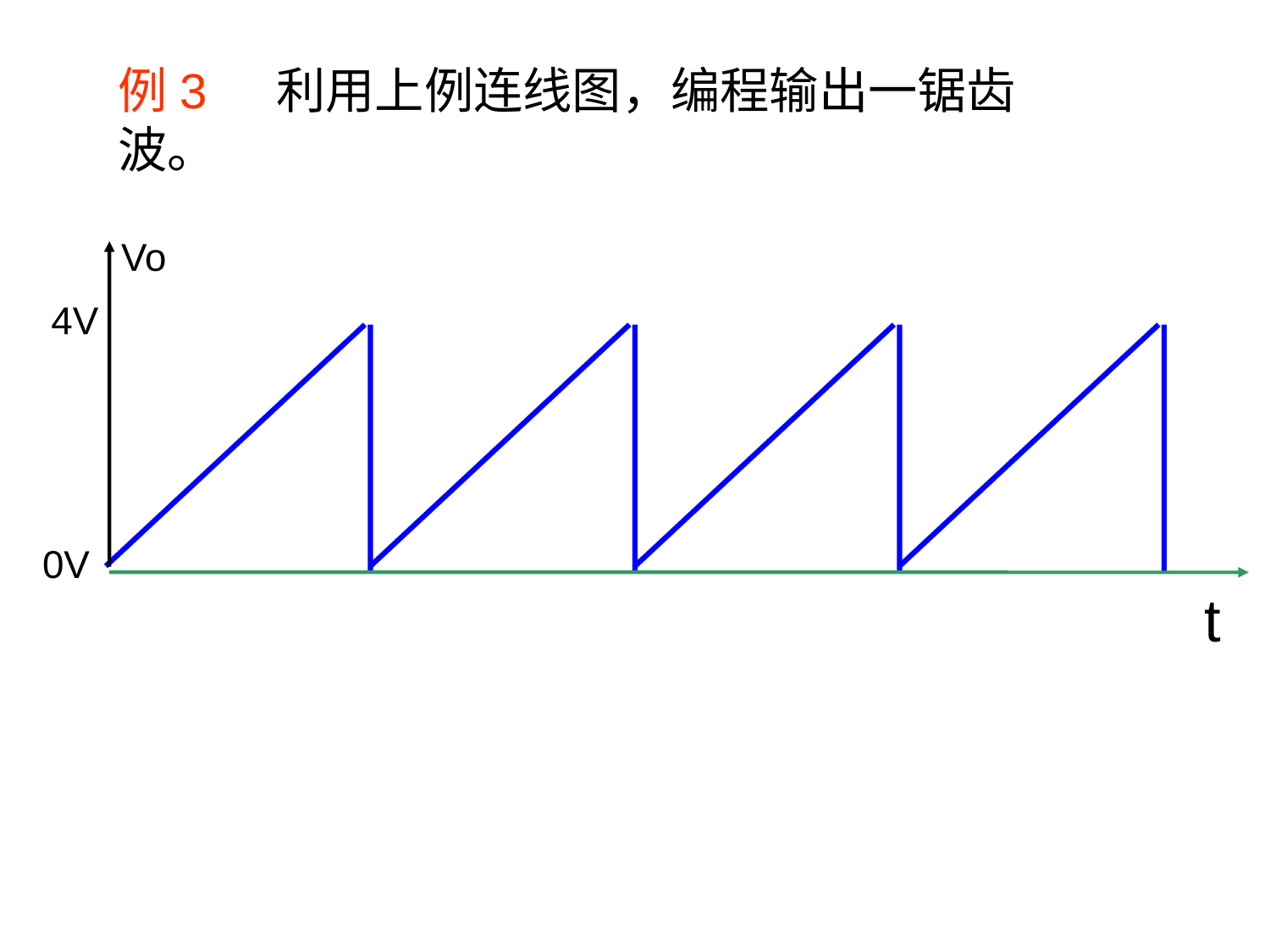

例3     利用上例连线图，编程输出一锯齿波。
Vo

4V
0V

t

40